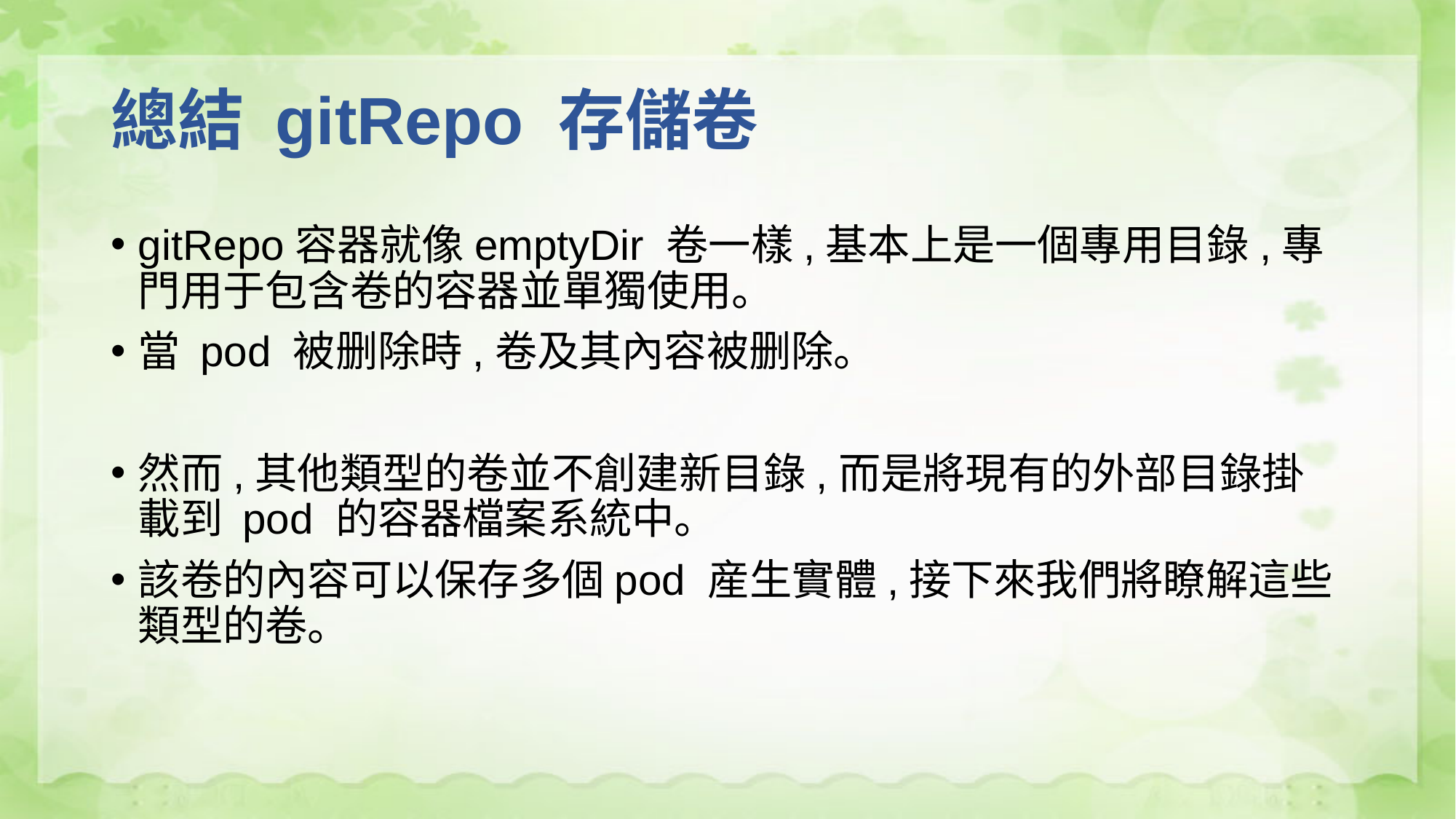

# 總結 gitRepo 存儲卷
gitRepo容器就像emptyDir 卷一樣,基本上是一個專用目錄,專門用于包含卷的容器並單獨使用。
當 pod 被删除時,卷及其內容被删除。

然而,其他類型的卷並不創建新目錄,而是將現有的外部目錄掛載到 pod 的容器檔案系統中。
該卷的內容可以保存多個pod 産生實體,接下來我們將瞭解這些類型的卷。